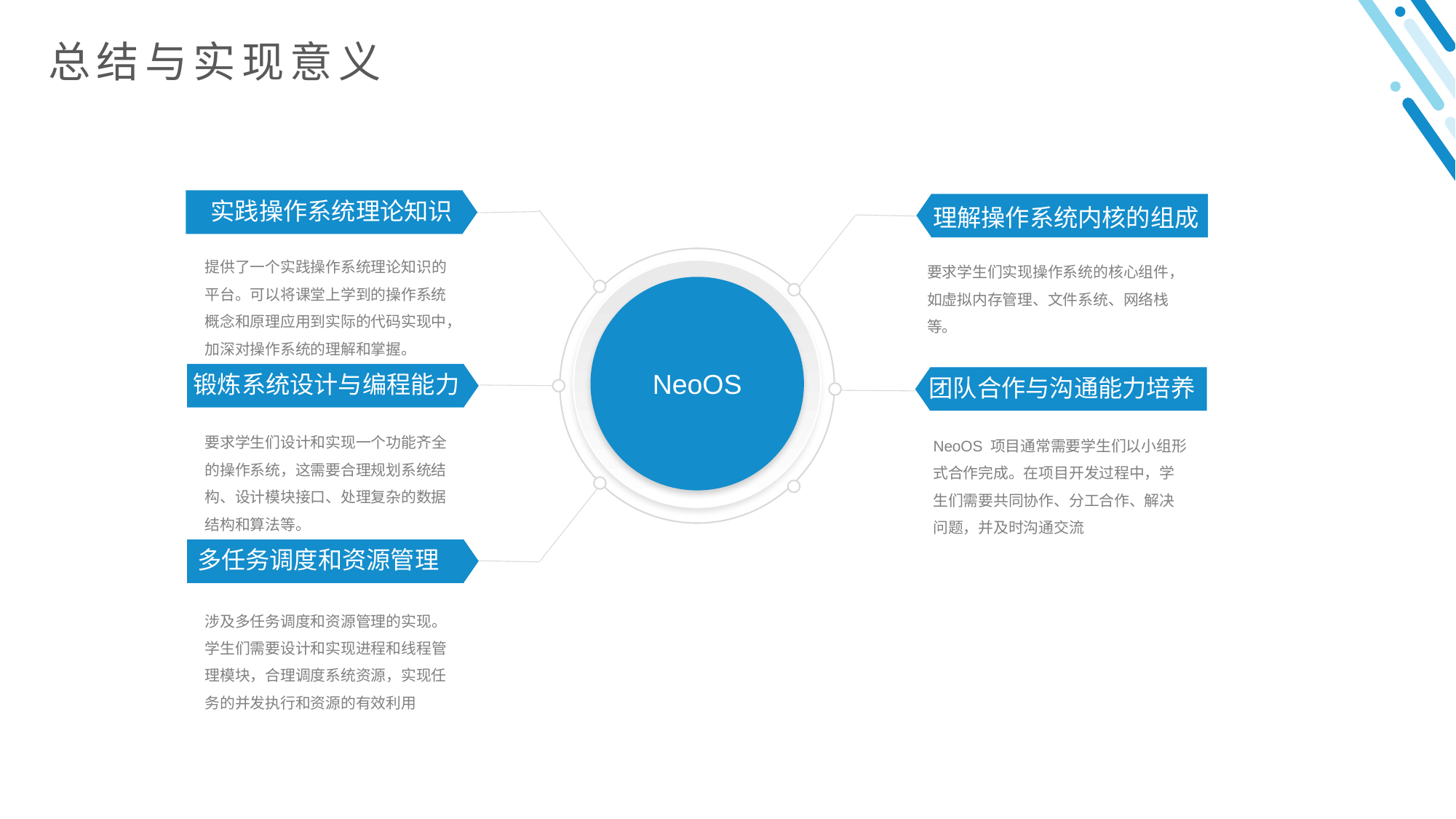

总结与实现意义

实践操作系统理论知识
理解操作系统内核的组成
提供了一个实践操作系统理论知识的平台。可以将课堂上学到的操作系统概念和原理应用到实际的代码实现中，加深对操作系统的理解和掌握。

要求学生们实现操作系统的核心组件，如虚拟内存管理、文件系统、网络栈等。

NeoOS

锻炼系统设计与编程能力

团队合作与沟通能力培养

要求学生们设计和实现一个功能齐全的操作系统，这需要合理规划系统结构、设计模块接口、处理复杂的数据结构和算法等。
NeoOS 项目通常需要学生们以小组形式合作完成。在项目开发过程中，学生们需要共同协作、分工合作、解决问题，并及时沟通交流

多任务调度和资源管理
添加标题
涉及多任务调度和资源管理的实现。学生们需要设计和实现进程和线程管理模块，合理调度系统资源，实现任务的并发执行和资源的有效利用